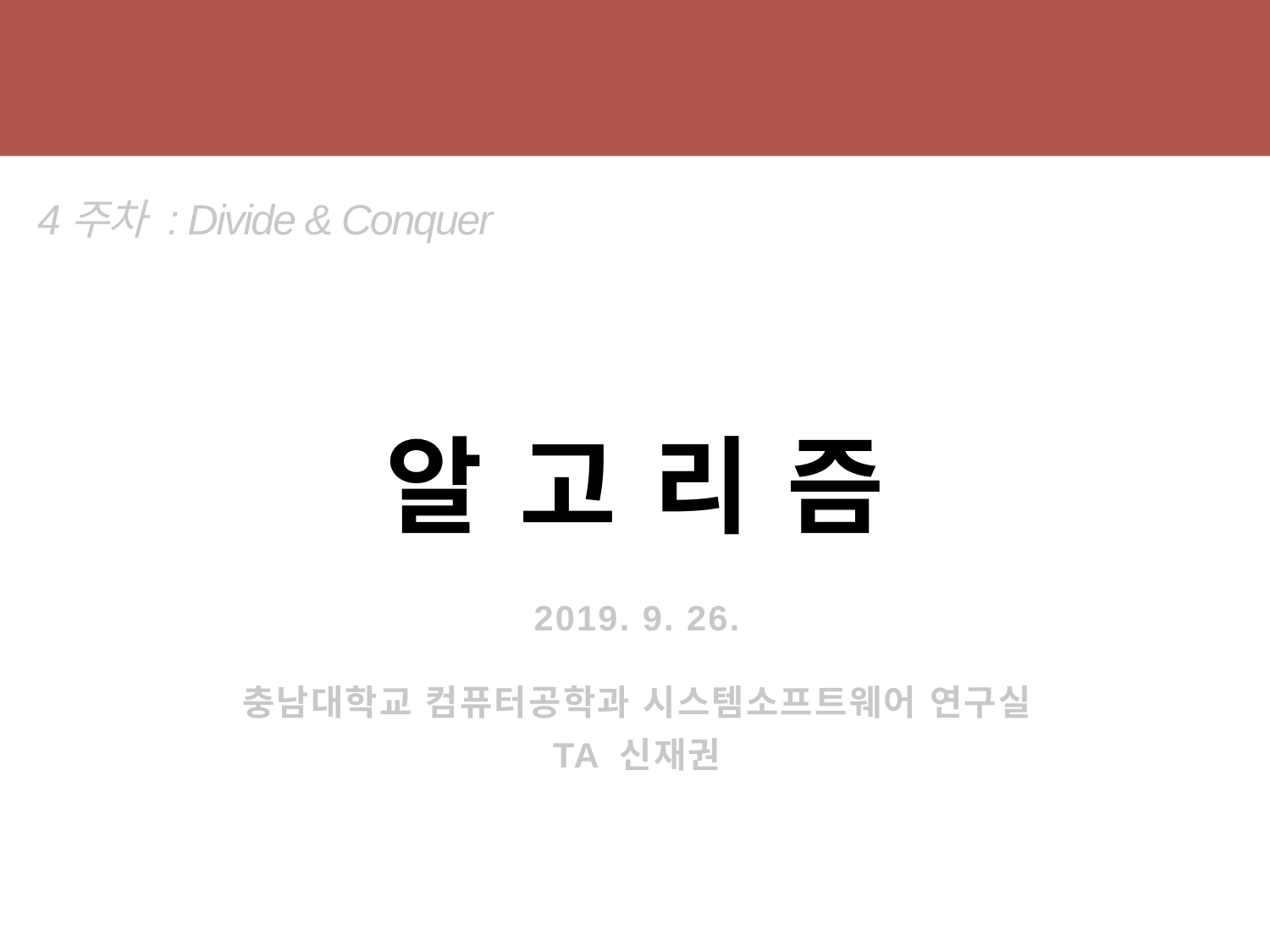

알 고 리 즘
4주차 : Divide & Conquer
2019. 9. 26.

충남대학교 컴퓨터공학과 시스템소프트웨어 연구실

TA 신재권